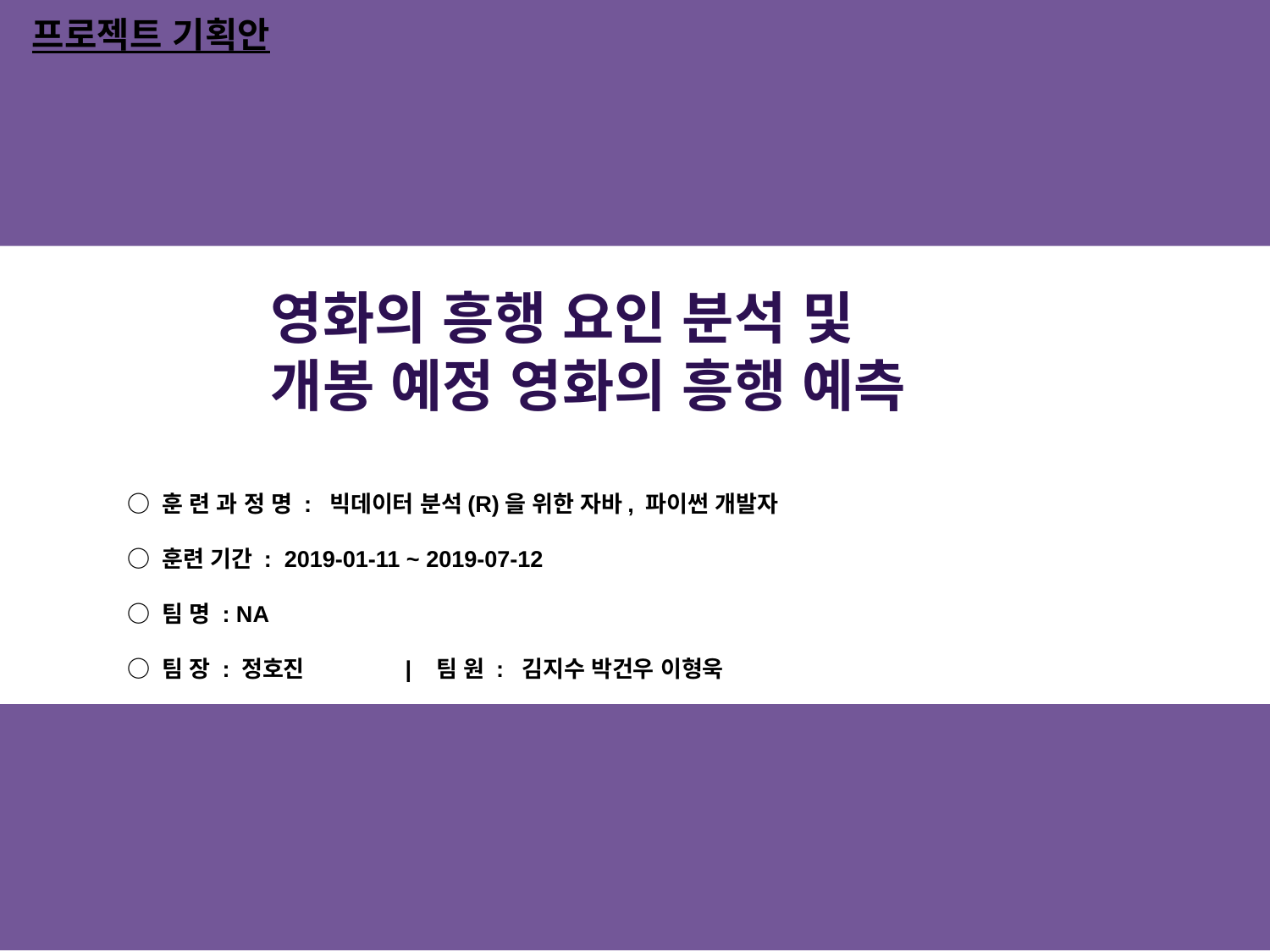

프로젝트 기획안
영화의 흥행 요인 분석 및
개봉 예정 영화의 흥행 예측
○ 훈 련 과 정 명 :  빅데이터 분석(R)을 위한 자바, 파이썬 개발자
○ 훈련 기간 :  2019-01-11 ~ 2019-07-12
○ 팀 명 : NA
○ 팀 장 : 정호진               |   팀 원 :  김지수 박건우 이형욱